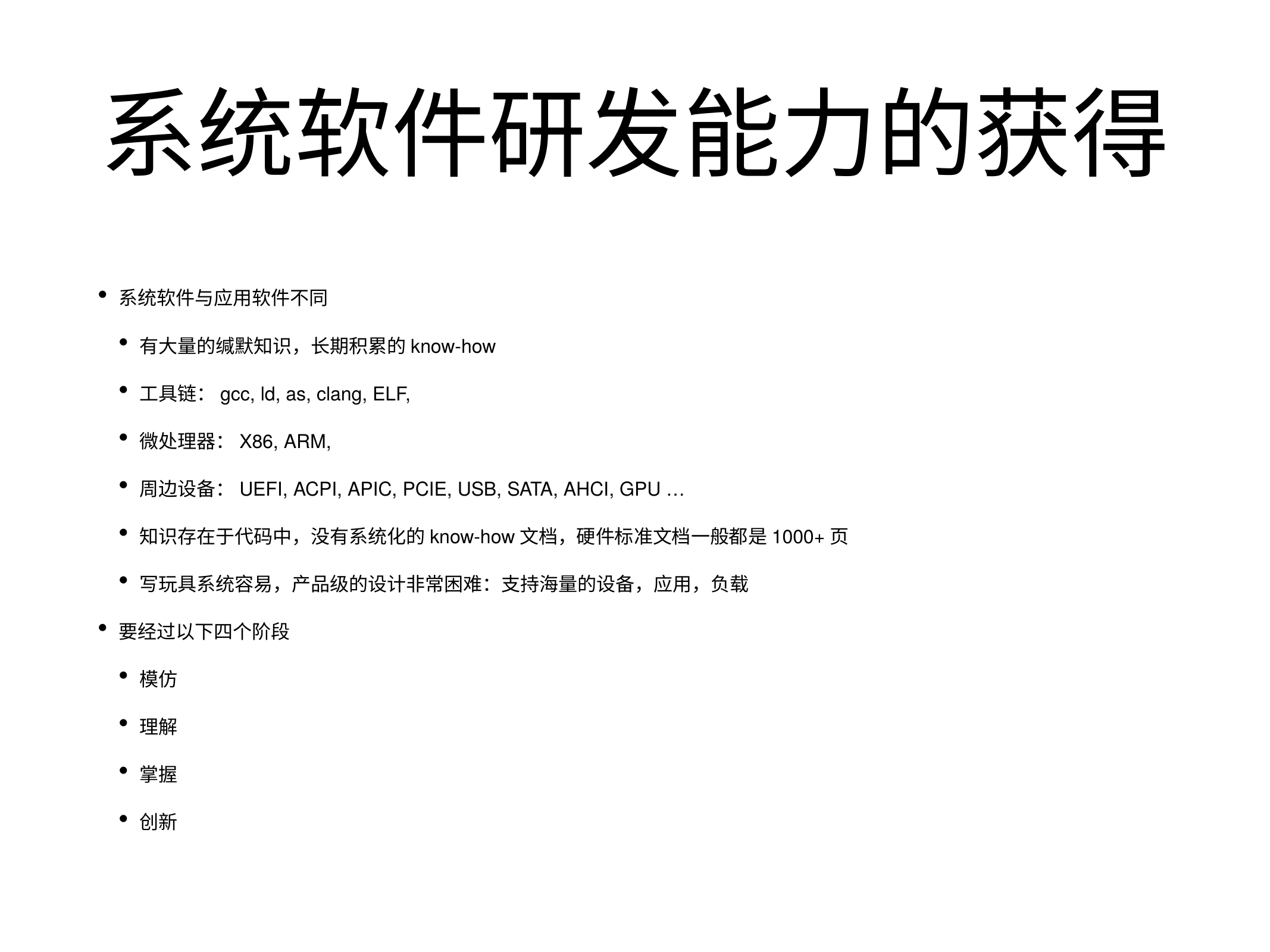

# 系统软件研发能力的获得
系统软件与应用软件不同
有大量的缄默知识，长期积累的know-how
工具链：gcc, ld, as, clang, ELF,
微处理器：X86, ARM,
周边设备：UEFI, ACPI, APIC, PCIE, USB, SATA, AHCI, GPU …
知识存在于代码中，没有系统化的know-how文档，硬件标准文档一般都是1000+页
写玩具系统容易，产品级的设计非常困难：支持海量的设备，应用，负载
要经过以下四个阶段
模仿
理解
掌握
创新